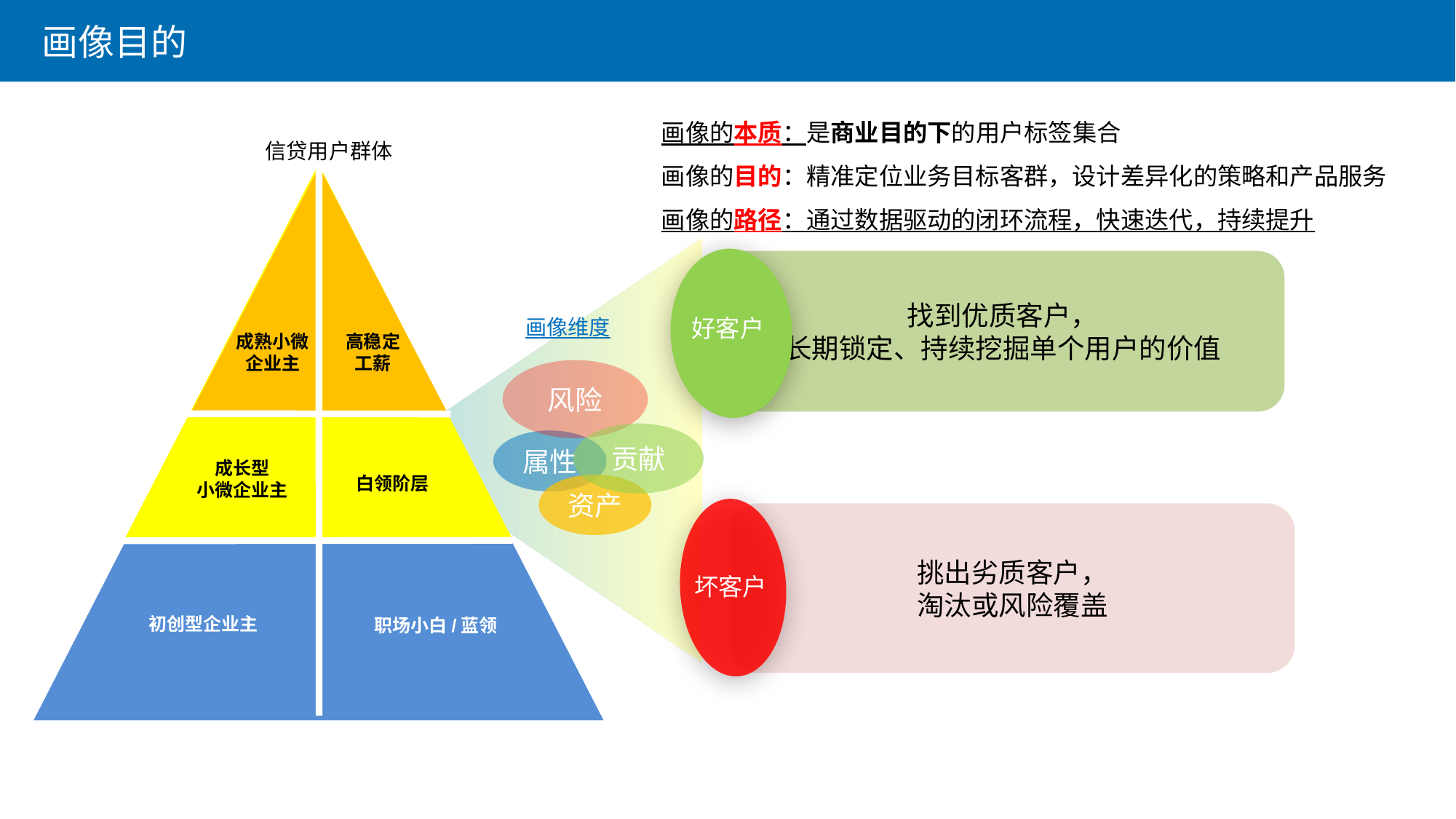

画像目的
画像的本质：是商业目的下的用户标签集合
画像的目的：精准定位业务目标客群，设计差异化的策略和产品服务
画像的路径：通过数据驱动的闭环流程，快速迭代，持续提升
信贷用户群体

高稳定
工薪
成熟小微企业主
成长型
小微企业主
白领阶层
初创型企业主
职场小白/蓝领

找到优质客户，
长期锁定、持续挖掘单个用户的价值

好客户
画像维度
风险
贡献
属性
资产

挑出劣质客户，
淘汰或风险覆盖
坏客户